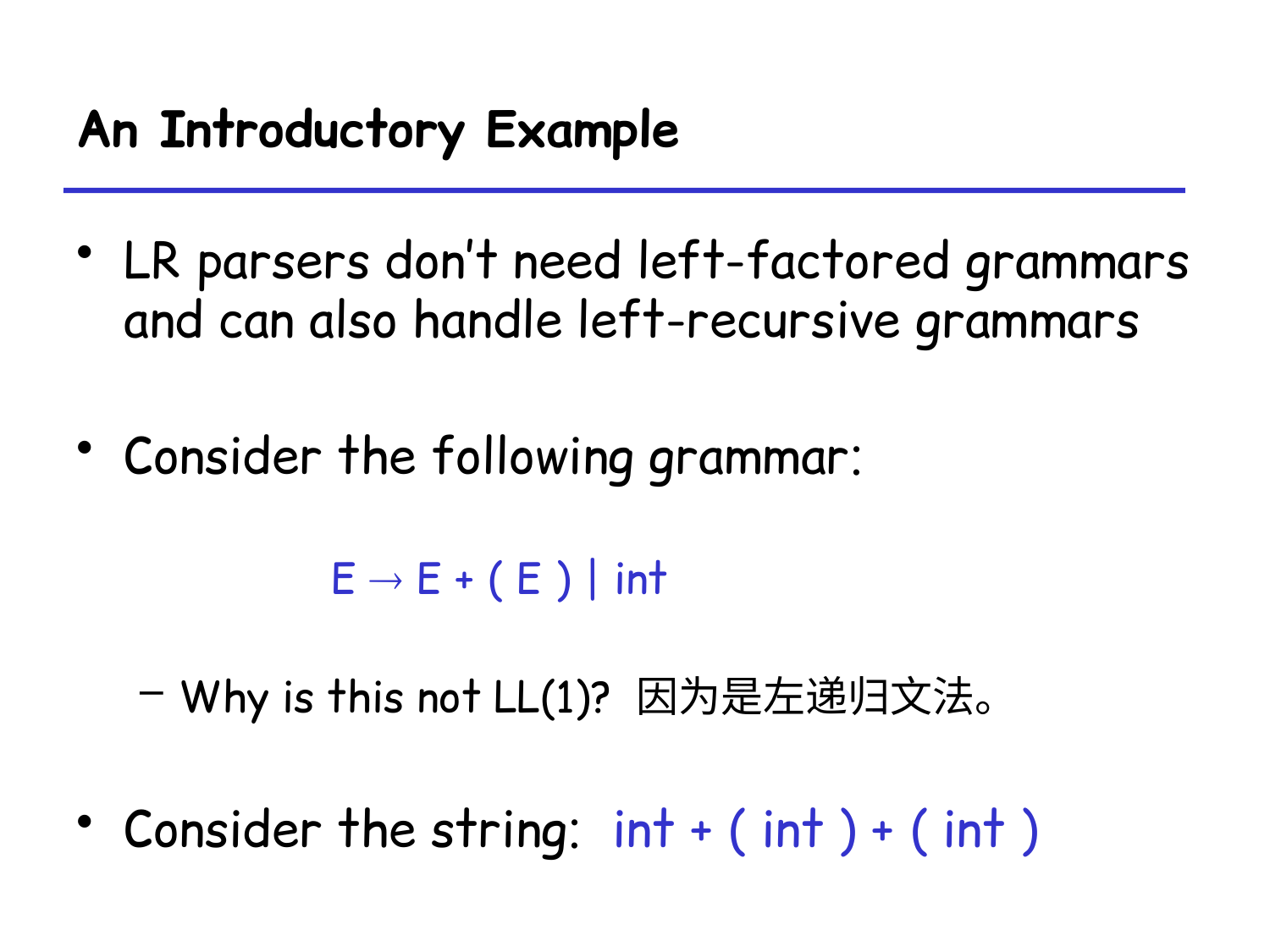

# An Introductory Example
LR parsers don’t need left-factored grammars and can also handle left-recursive grammars

Consider the following grammar:

          E → E + ( E ) | int

Why is this not LL(1)? 因为是左递归文法。

Consider the string:  int + ( int ) + ( int )
41